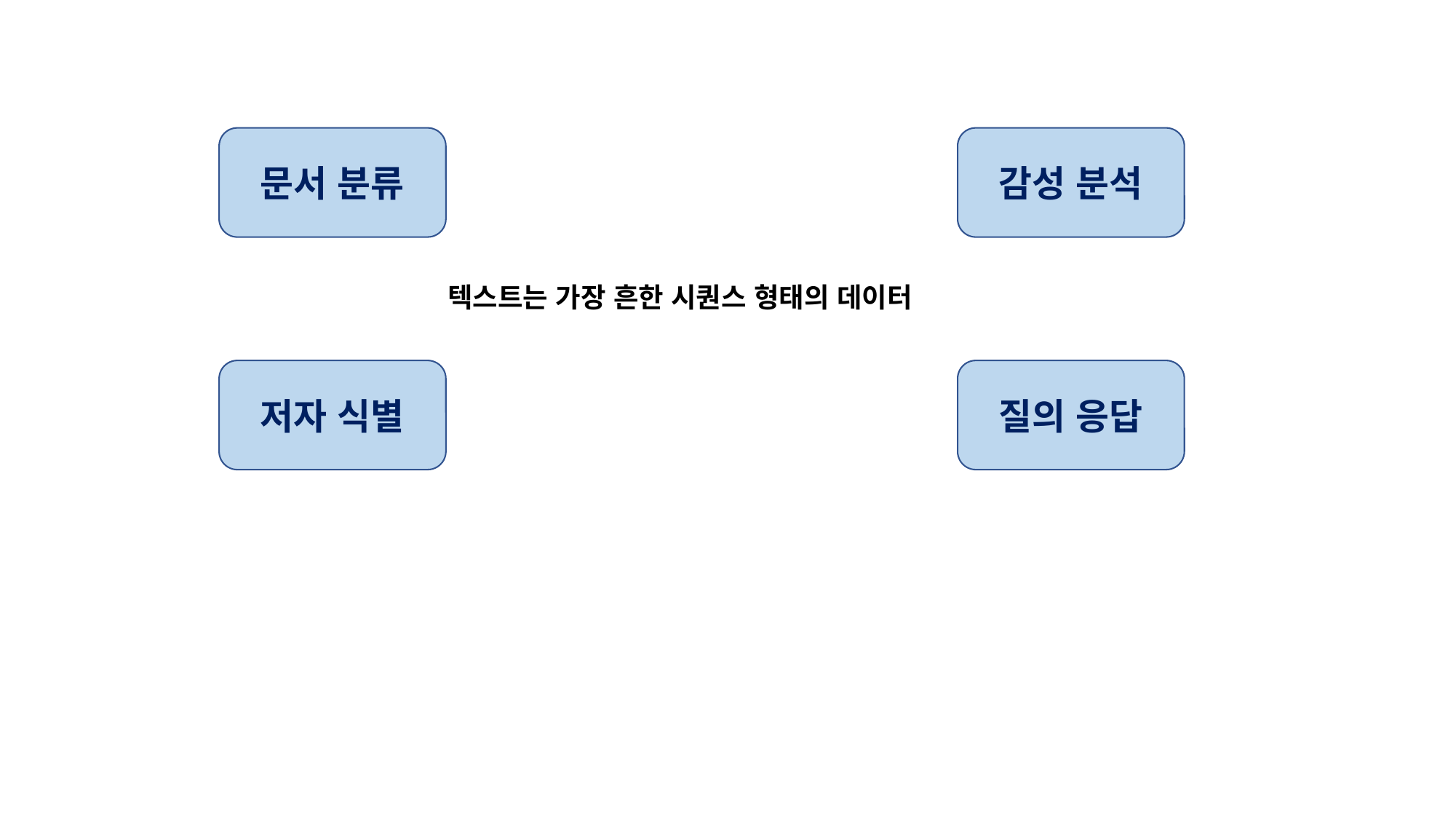

문서 분류
감성 분석
텍스트는 가장 흔한 시퀀스 형태의 데이터
저자 식별
질의 응답